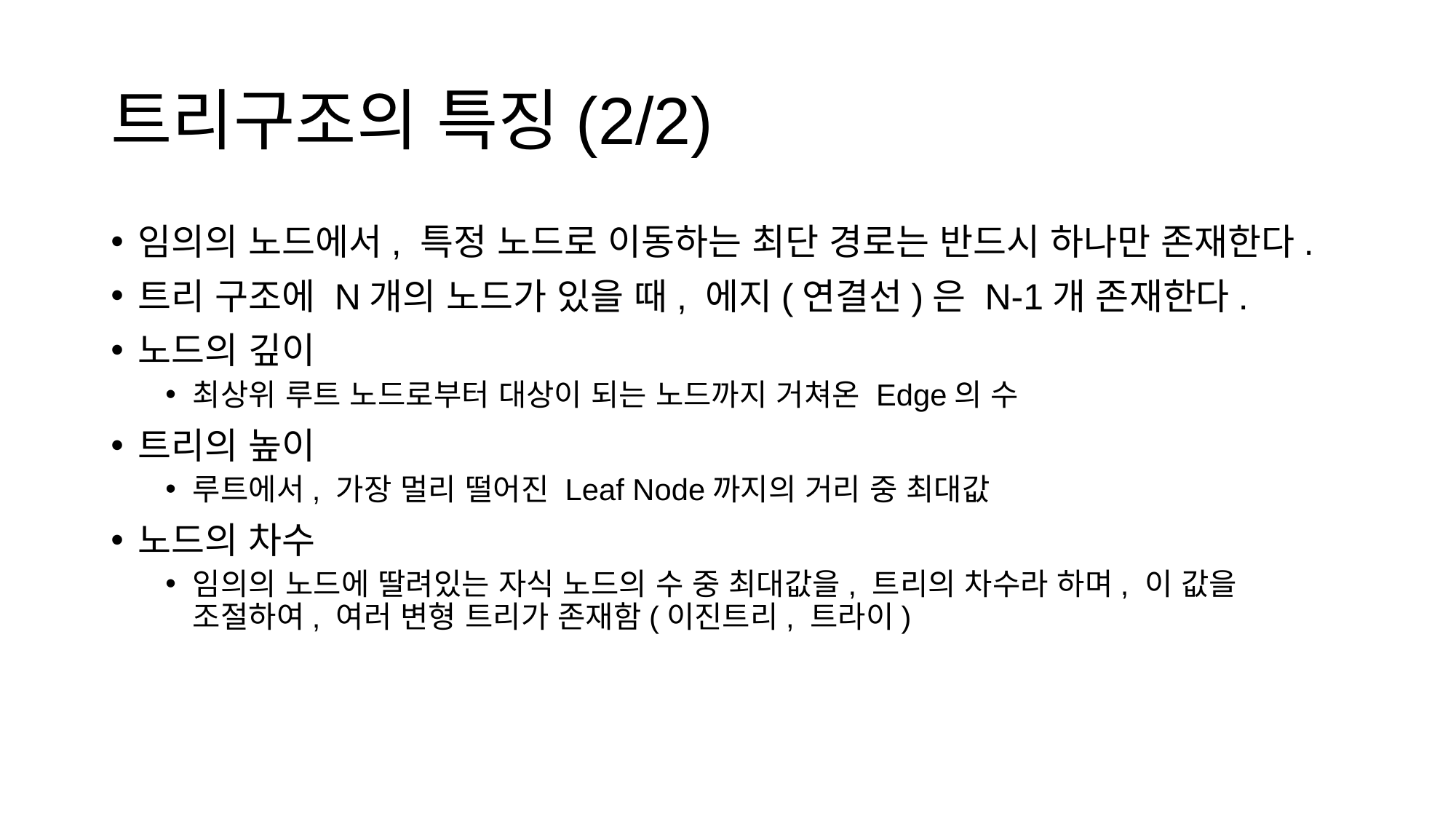

# 트리구조의 특징(2/2)
임의의 노드에서, 특정 노드로 이동하는 최단 경로는 반드시 하나만 존재한다.
트리 구조에 N개의 노드가 있을 때, 에지(연결선)은 N-1개 존재한다.
노드의 깊이
최상위 루트 노드로부터 대상이 되는 노드까지 거쳐온 Edge의 수
트리의 높이
루트에서, 가장 멀리 떨어진 Leaf Node까지의 거리 중 최대값
노드의 차수
임의의 노드에 딸려있는 자식 노드의 수 중 최대값을, 트리의 차수라 하며, 이 값을 조절하여, 여러 변형 트리가 존재함(이진트리, 트라이)